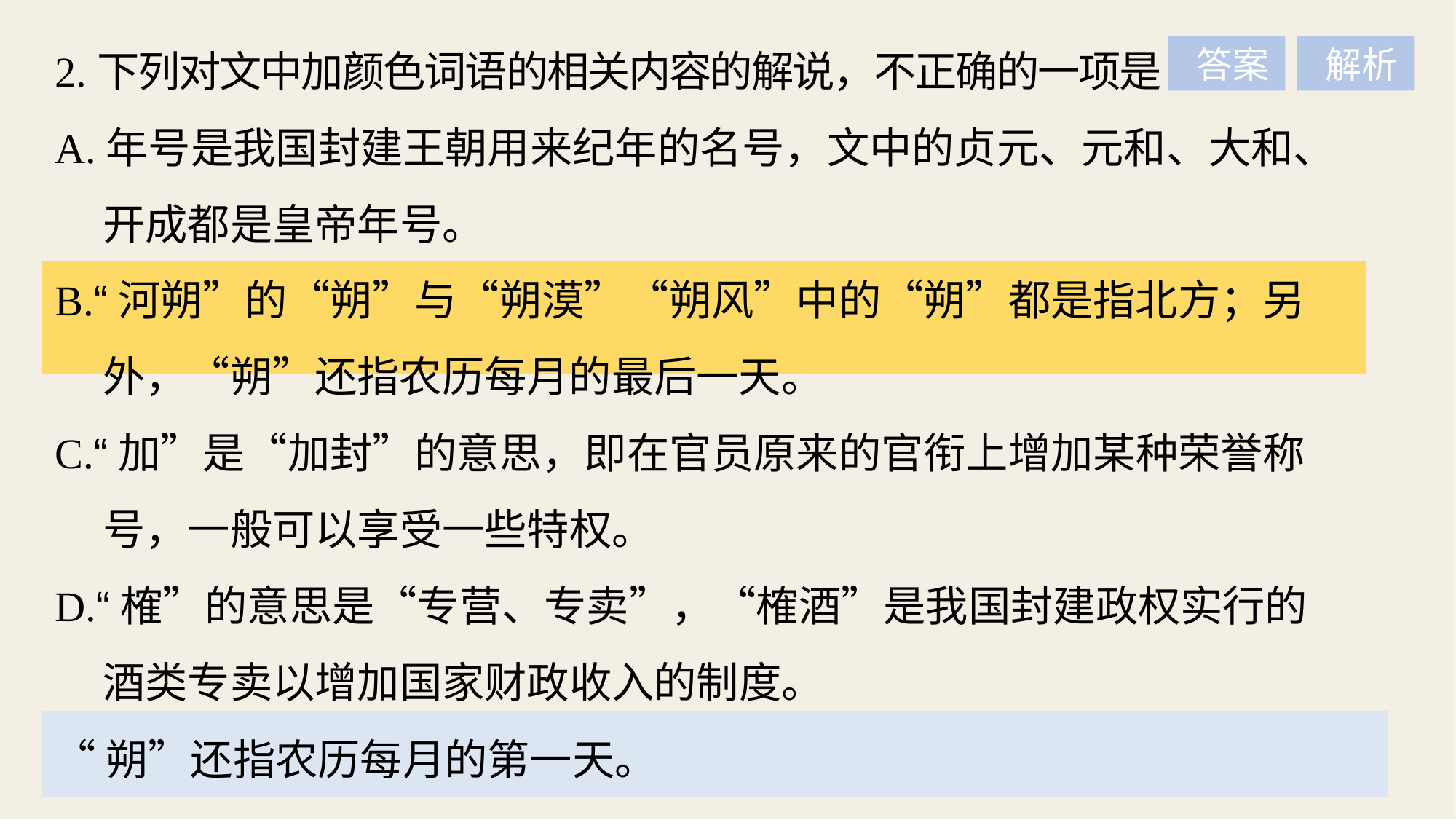

2.下列对文中加颜色词语的相关内容的解说，不正确的一项是
A.年号是我国封建王朝用来纪年的名号，文中的贞元、元和、大和、
    开成都是皇帝年号。
B.“河朔”的“朔”与“朔漠”“朔风”中的“朔”都是指北方；另
    外，“朔”还指农历每月的最后一天。
C.“加”是“加封”的意思，即在官员原来的官衔上增加某种荣誉称
    号，一般可以享受一些特权。
D.“榷”的意思是“专营、专卖”，“榷酒”是我国封建政权实行的
    酒类专卖以增加国家财政收入的制度。
 答案
 解析

“朔”还指农历每月的第一天。